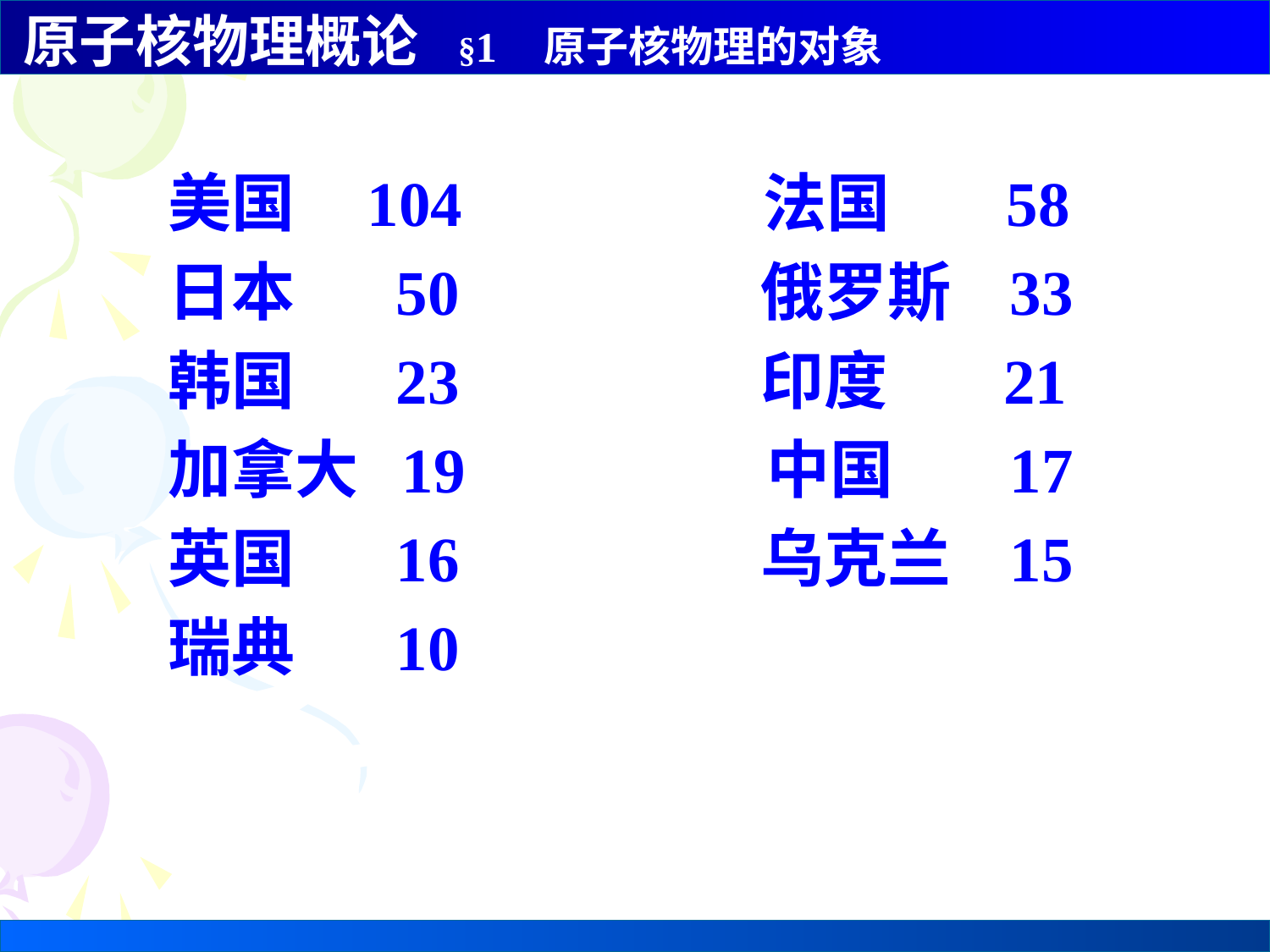

美国    104                  法国       58
日本      50                  俄罗斯   33
韩国      23                  印度       21
加拿大  19                  中国       17
英国      16                  乌克兰   15
瑞典      10